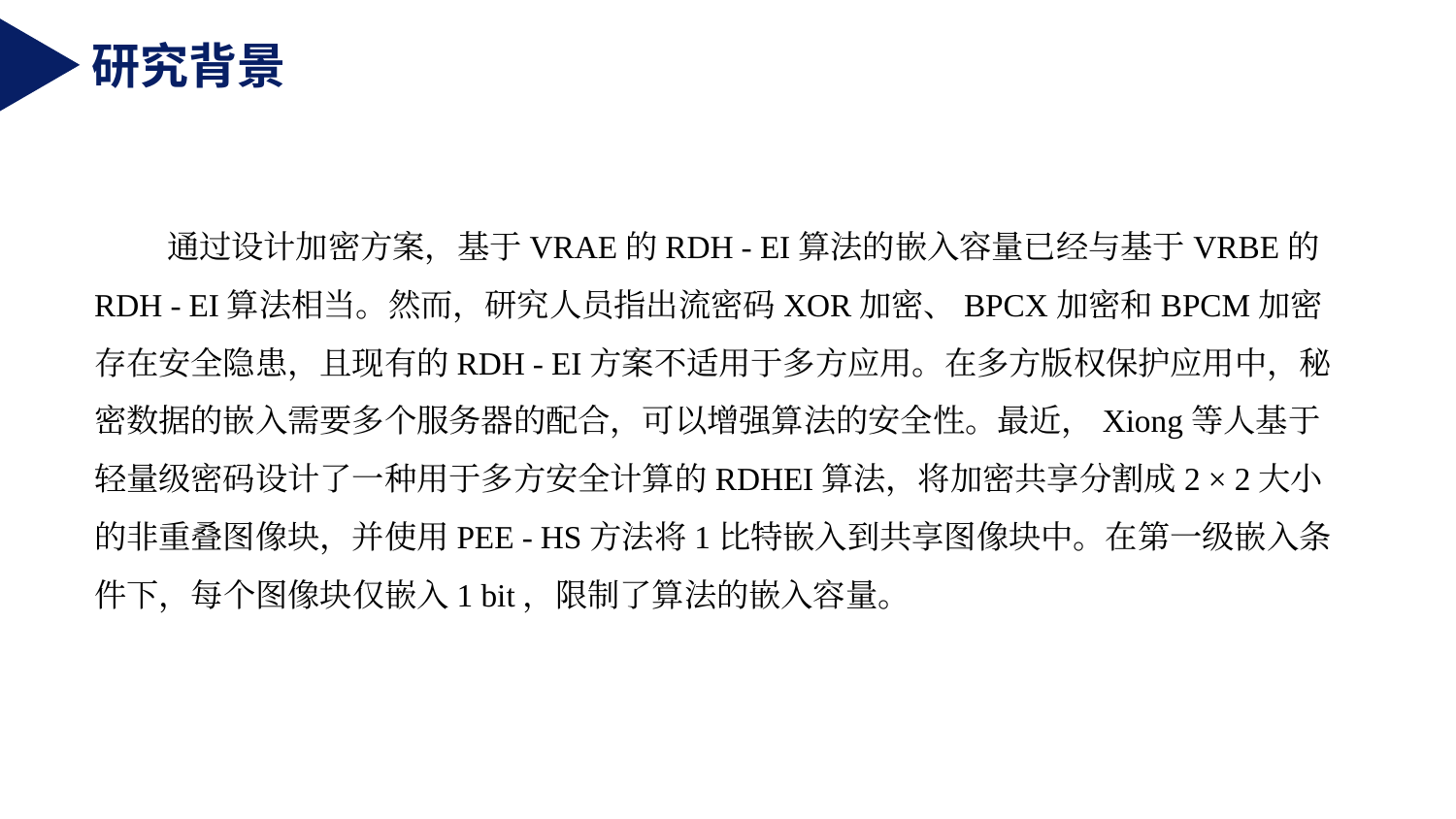

研究背景
通过设计加密方案，基于VRAE的RDH - EI算法的嵌入容量已经与基于VRBE的RDH - EI算法相当。然而，研究人员指出流密码XOR加密、BPCX加密和BPCM加密存在安全隐患，且现有的RDH - EI方案不适用于多方应用。在多方版权保护应用中，秘密数据的嵌入需要多个服务器的配合，可以增强算法的安全性。最近，Xiong等人基于轻量级密码设计了一种用于多方安全计算的RDHEI算法，将加密共享分割成2 × 2大小的非重叠图像块，并使用PEE - HS方法将1比特嵌入到共享图像块中。在第一级嵌入条件下，每个图像块仅嵌入1 bit，限制了算法的嵌入容量。